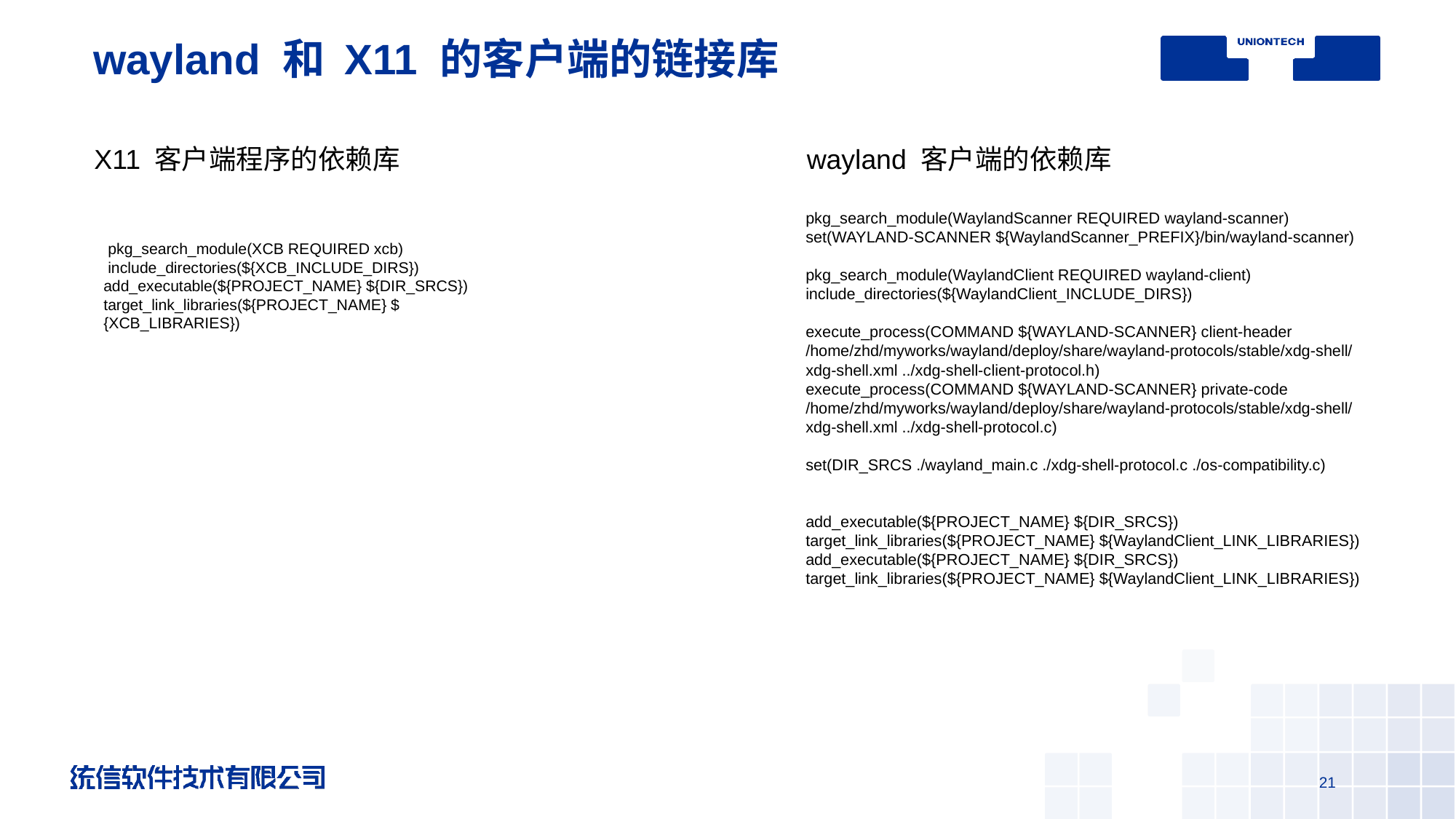

# wayland 和 X11 的客户端的链接库
X11 客户端程序的依赖库
wayland 客户端的依赖库
pkg_search_module(WaylandScanner REQUIRED wayland-scanner)
set(WAYLAND-SCANNER ${WaylandScanner_PREFIX}/bin/wayland-scanner)

pkg_search_module(WaylandClient REQUIRED wayland-client)
include_directories(${WaylandClient_INCLUDE_DIRS})

execute_process(COMMAND ${WAYLAND-SCANNER} client-header  /home/zhd/myworks/wayland/deploy/share/wayland-protocols/stable/xdg-shell/xdg-shell.xml ../xdg-shell-client-protocol.h)
execute_process(COMMAND ${WAYLAND-SCANNER} private-code  /home/zhd/myworks/wayland/deploy/share/wayland-protocols/stable/xdg-shell/xdg-shell.xml ../xdg-shell-protocol.c)

set(DIR_SRCS ./wayland_main.c ./xdg-shell-protocol.c ./os-compatibility.c)

add_executable(${PROJECT_NAME} ${DIR_SRCS})
target_link_libraries(${PROJECT_NAME} ${WaylandClient_LINK_LIBRARIES})
add_executable(${PROJECT_NAME} ${DIR_SRCS})
target_link_libraries(${PROJECT_NAME} ${WaylandClient_LINK_LIBRARIES})
 pkg_search_module(XCB REQUIRED xcb)
 include_directories(${XCB_INCLUDE_DIRS})
add_executable(${PROJECT_NAME} ${DIR_SRCS}) target_link_libraries(${PROJECT_NAME} ${XCB_LIBRARIES})